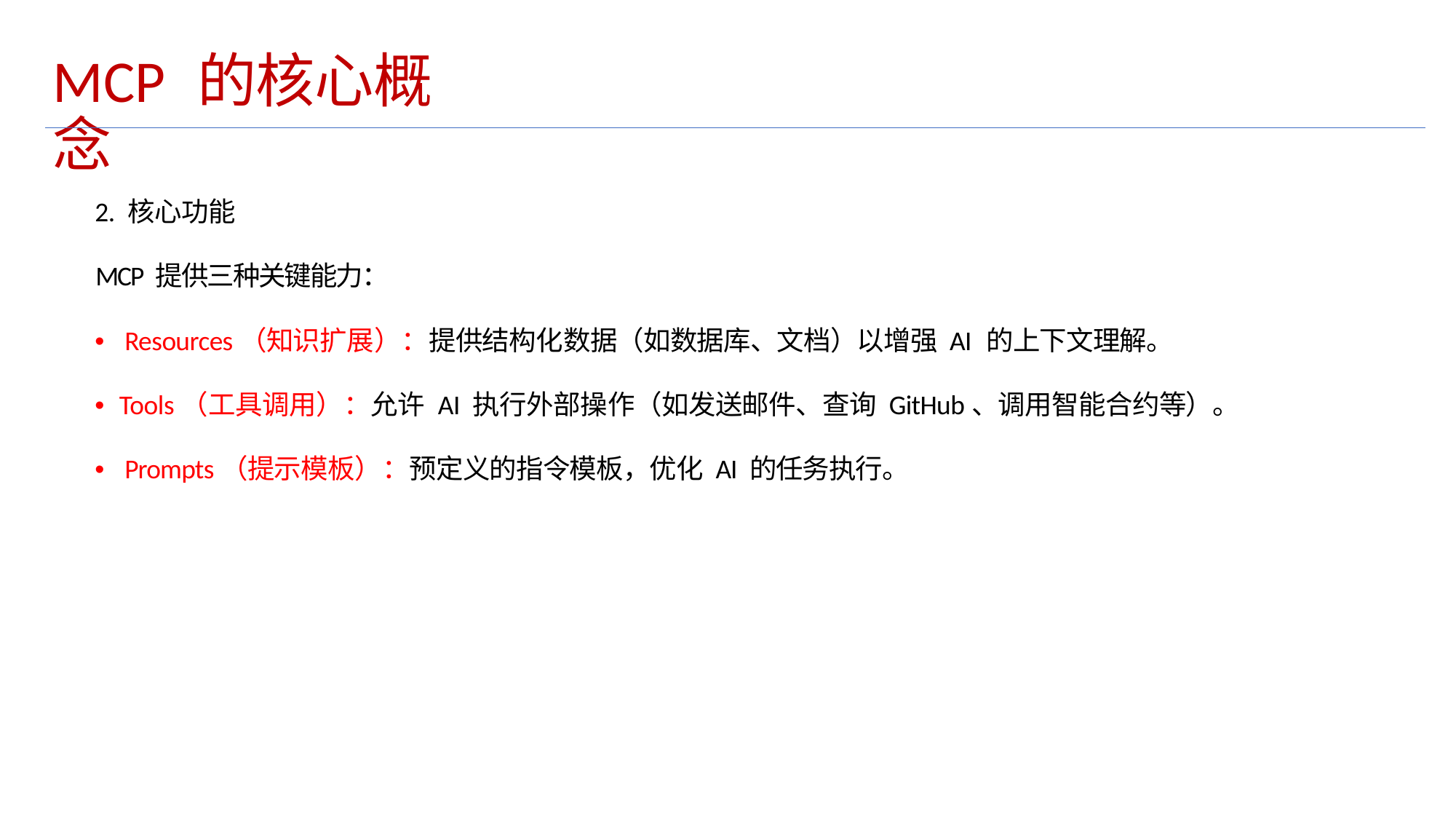

MCP 的核心概念

2. 核心功能

MCP 提供三种关键能力：

•  Resources（知识扩展）：提供结构化数据（如数据库、文档）以增强 AI 的上下文理解。

•  Tools（工具调用）：允许 AI 执行外部操作（如发送邮件、查询 GitHub、调用智能合约等）。

•  Prompts（提示模板）：预定义的指令模板，优化 AI 的任务执行。